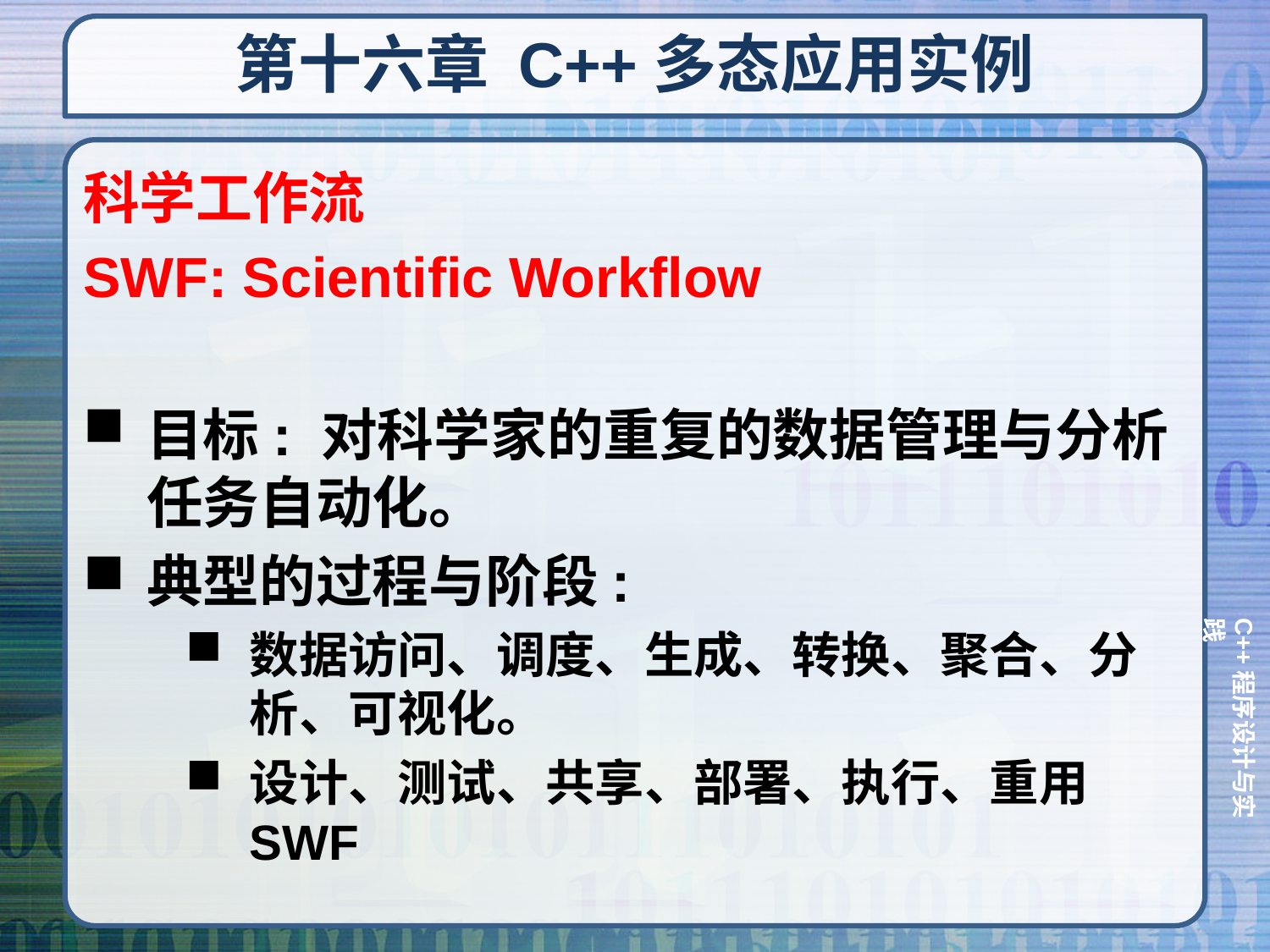

# 第十六章 C++多态应用实例
科学工作流
SWF: Scientific Workflow

目标: 对科学家的重复的数据管理与分析任务自动化。
典型的过程与阶段:
数据访问、调度、生成、转换、聚合、分析、可视化。
设计、测试、共享、部署、执行、重用SWF